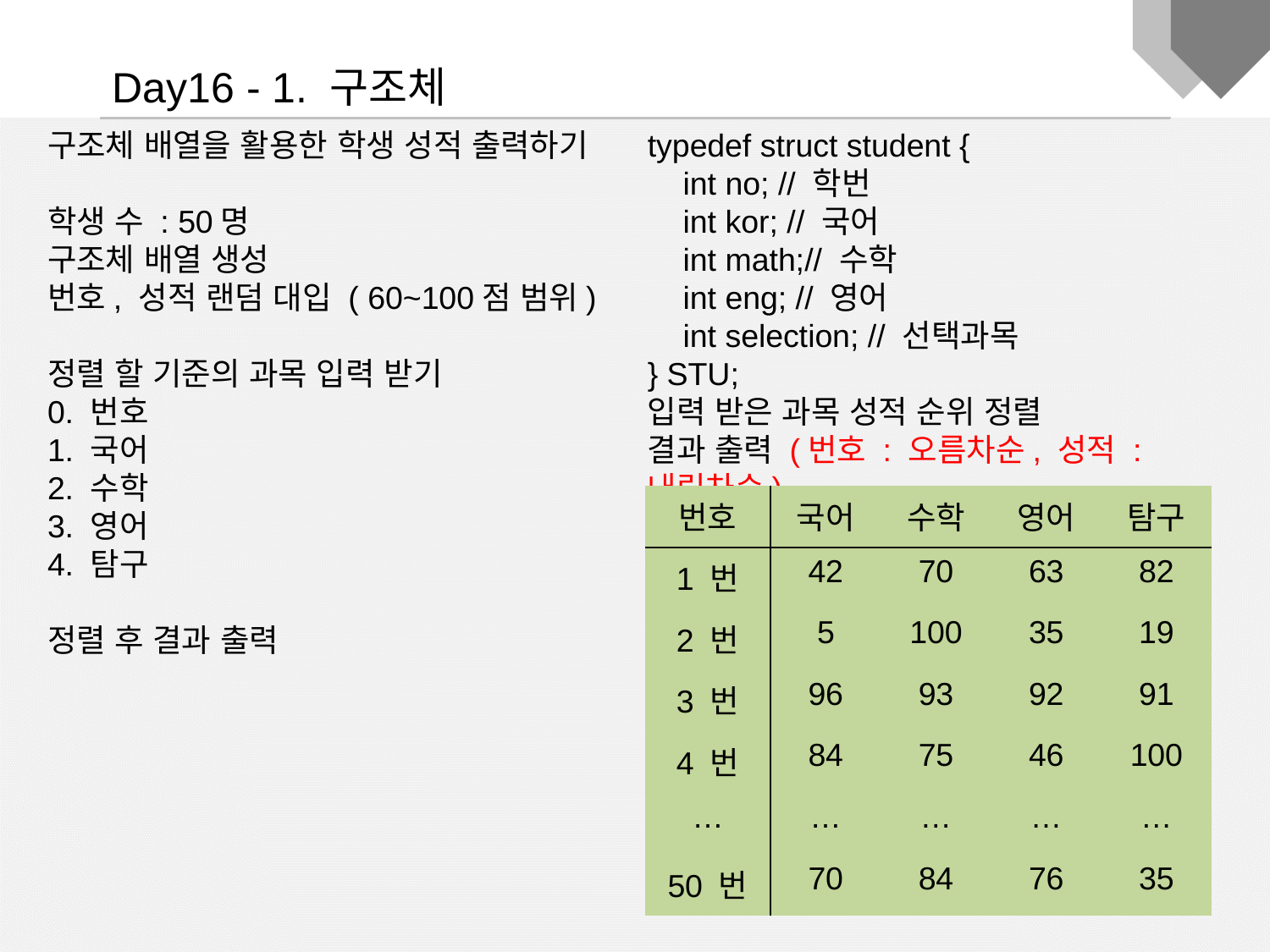

Day16 - 1. 구조체
구조체 배열을 활용한 학생 성적 출력하기

학생 수 : 50명
구조체 배열 생성
번호, 성적 랜덤 대입 ( 60~100점 범위)

정렬 할 기준의 과목 입력 받기
0. 번호
1. 국어
2. 수학
3. 영어
4. 탐구

정렬 후 결과 출력
typedef struct student {
    int no; // 학번
    int kor; // 국어
    int math;// 수학
    int eng; // 영어
    int selection; // 선택과목
} STU;
입력 받은 과목 성적 순위 정렬
결과 출력 (번호 : 오름차순, 성적 : 내림차순)
| 번호 | 국어 | 수학 | 영어 | 탐구 |
| --- | --- | --- | --- | --- |
| 1 번 | 42 | 70 | 63 | 82 |
| 2 번 | 5 | 100 | 35 | 19 |
| 3 번 | 96 | 93 | 92 | 91 |
| 4 번 | 84 | 75 | 46 | 100 |
| … | … | … | … | … |
| 50 번 | 70 | 84 | 76 | 35 |